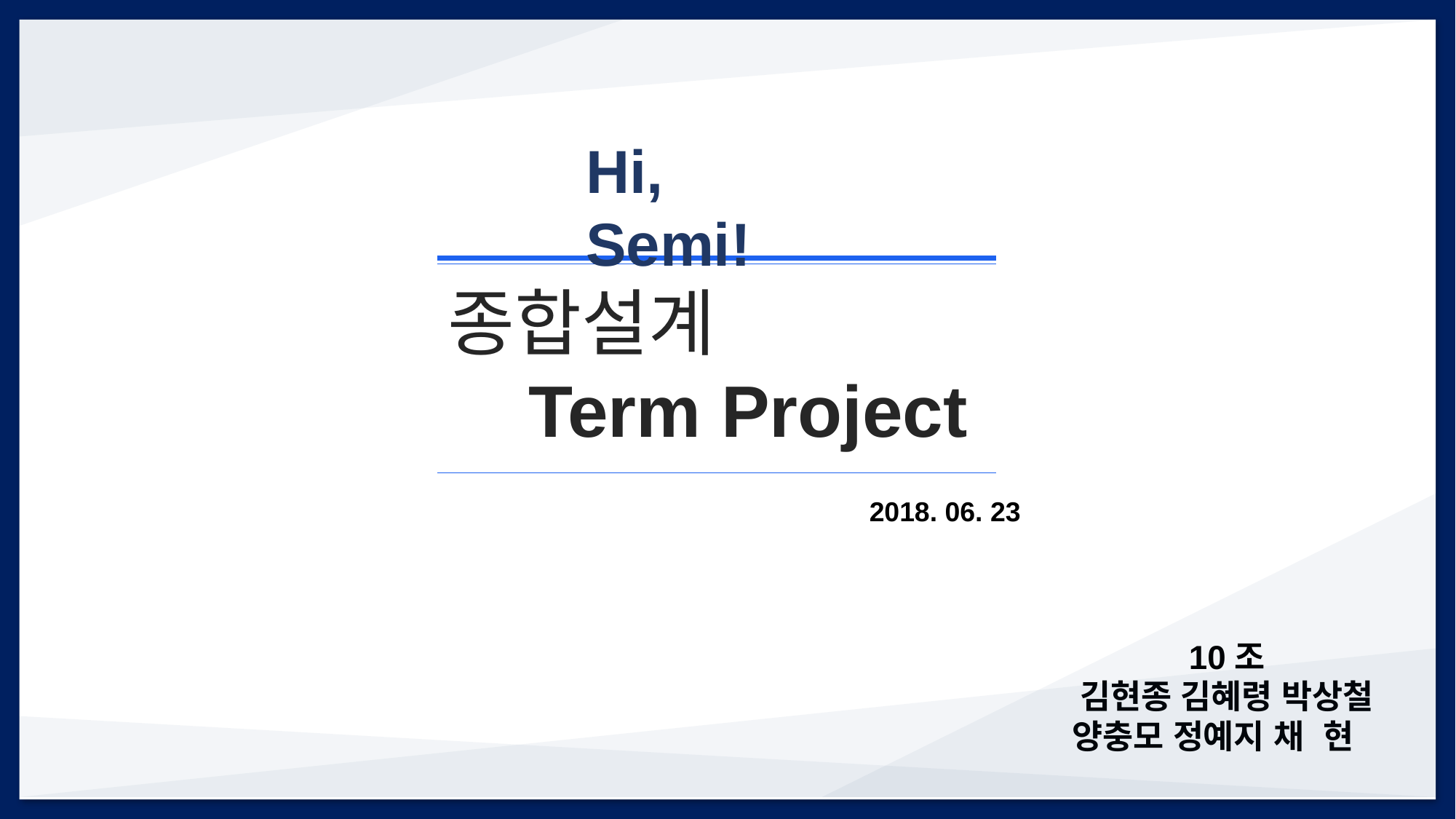

Hi, Semi!
종합설계
    Term Project
2018. 06. 23

10조
김현종 김혜령 박상철 양충모 정예지 채  현